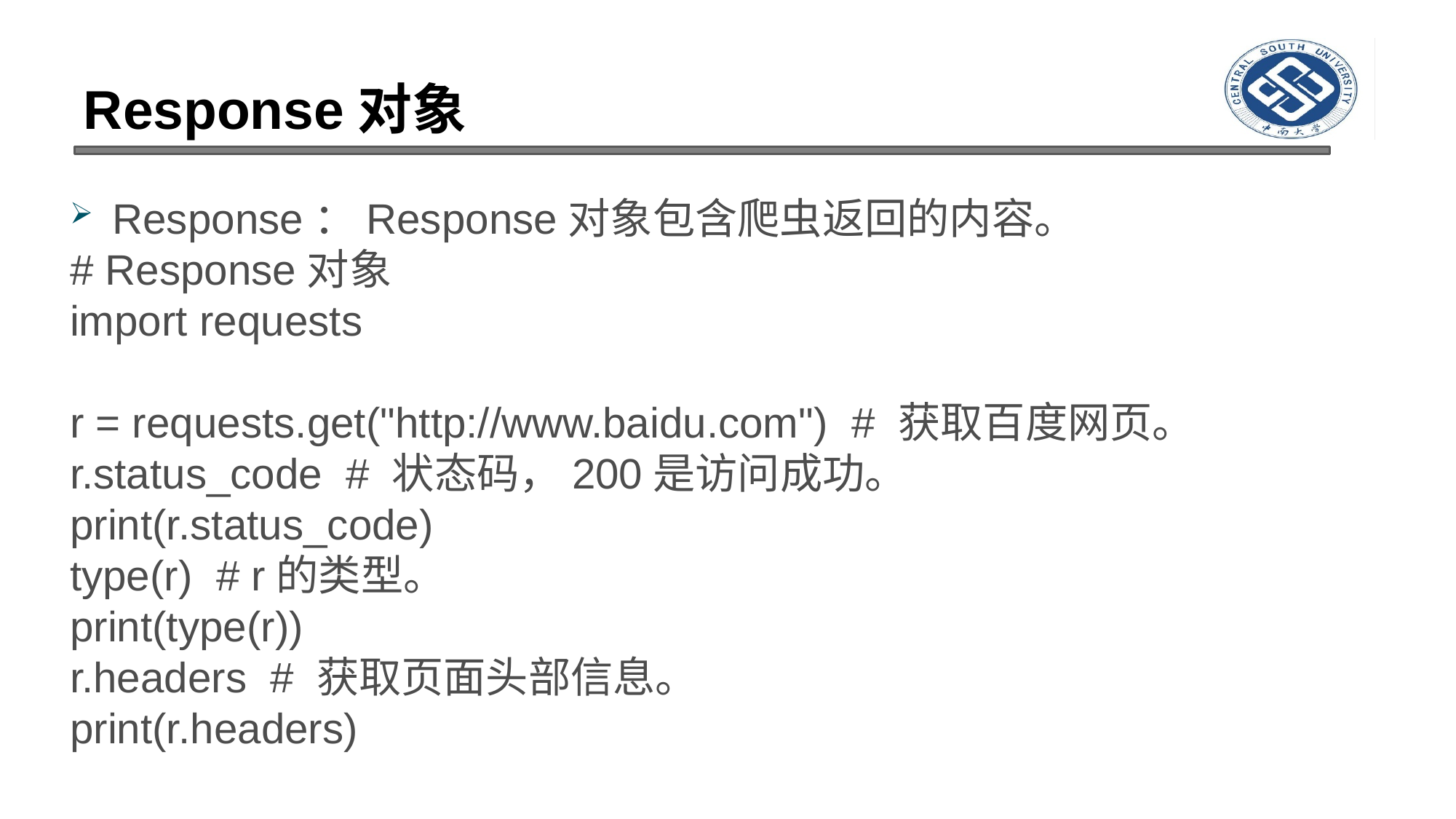

# Response对象
Response：Response对象包含爬虫返回的内容。
# Response对象
import requests

r = requests.get("http://www.baidu.com")  # 获取百度网页。
r.status_code  # 状态码，200是访问成功。
print(r.status_code)
type(r)  # r的类型。
print(type(r))
r.headers  # 获取页面头部信息。
print(r.headers)